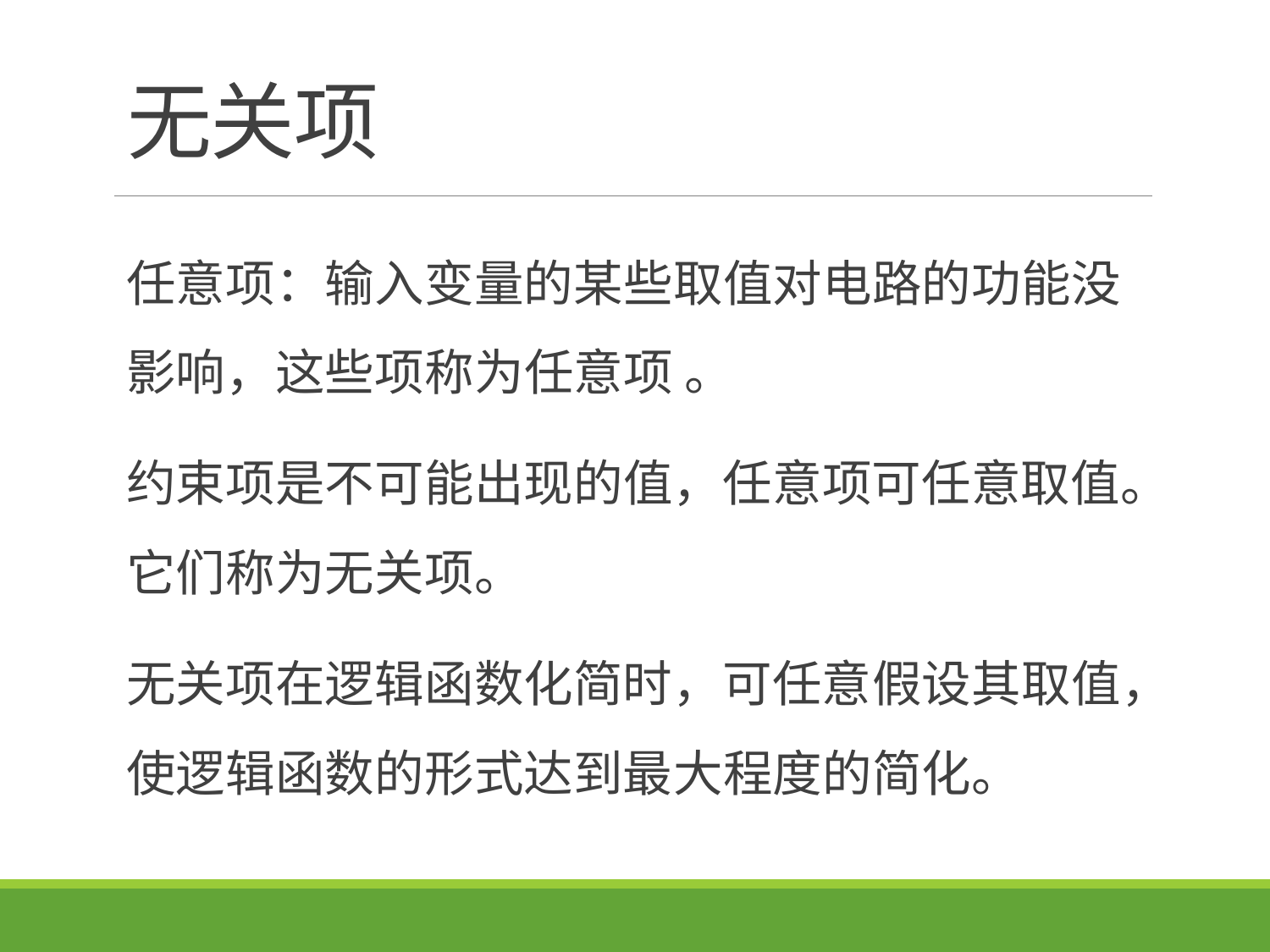

# 无关项
任意项：输入变量的某些取值对电路的功能没影响，这些项称为任意项 。
约束项是不可能出现的值，任意项可任意取值。它们称为无关项。
无关项在逻辑函数化简时，可任意假设其取值，使逻辑函数的形式达到最大程度的简化。